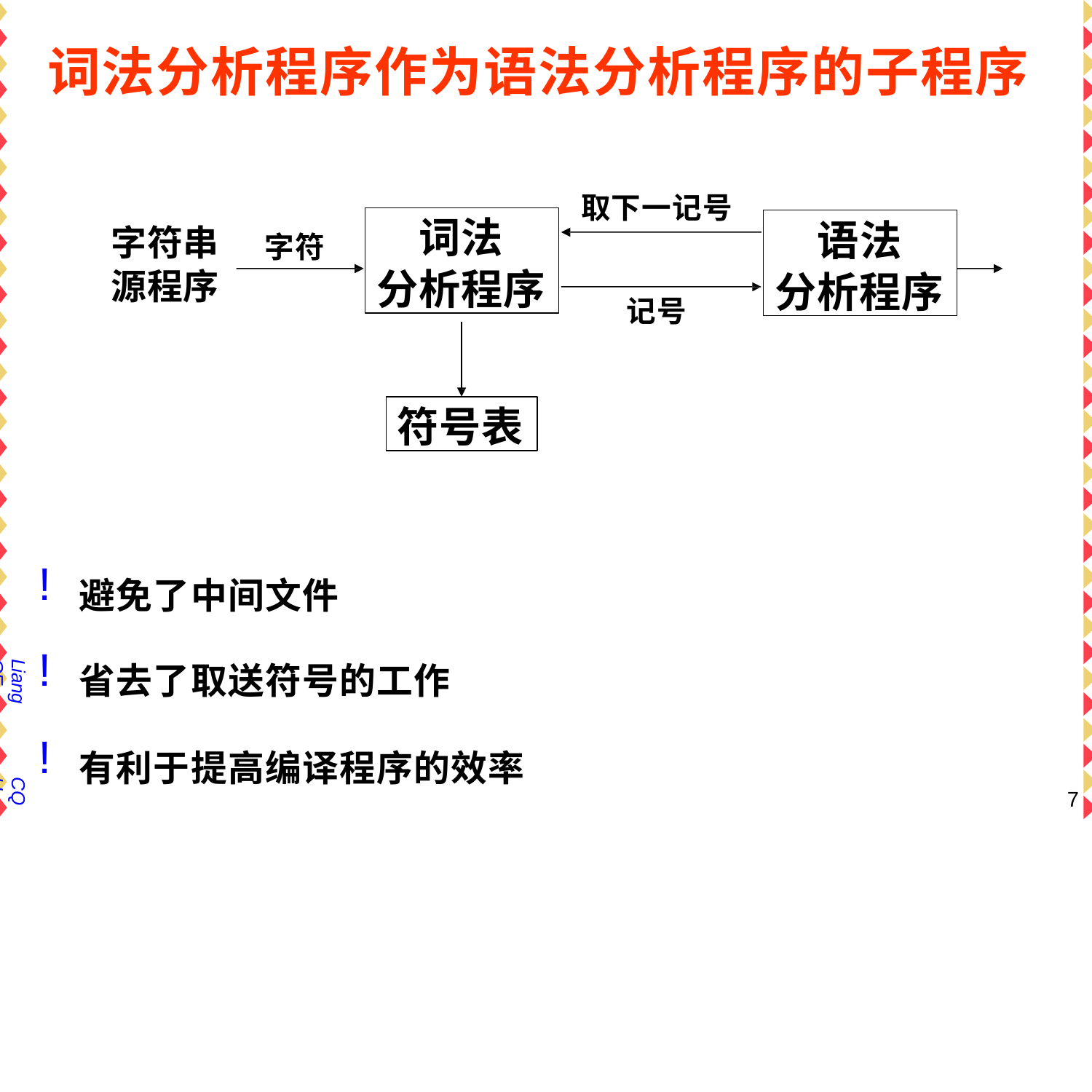

# 词法分析程序作为语法分析程序的子程序
取下一记号
词法 分析程序
语法 分析程序
字符串 源程序
字符

记号

符号表
避免了中间文件
省去了取送符号的工作
有利于提高编译程序的效率
Liang GE
CQU
7